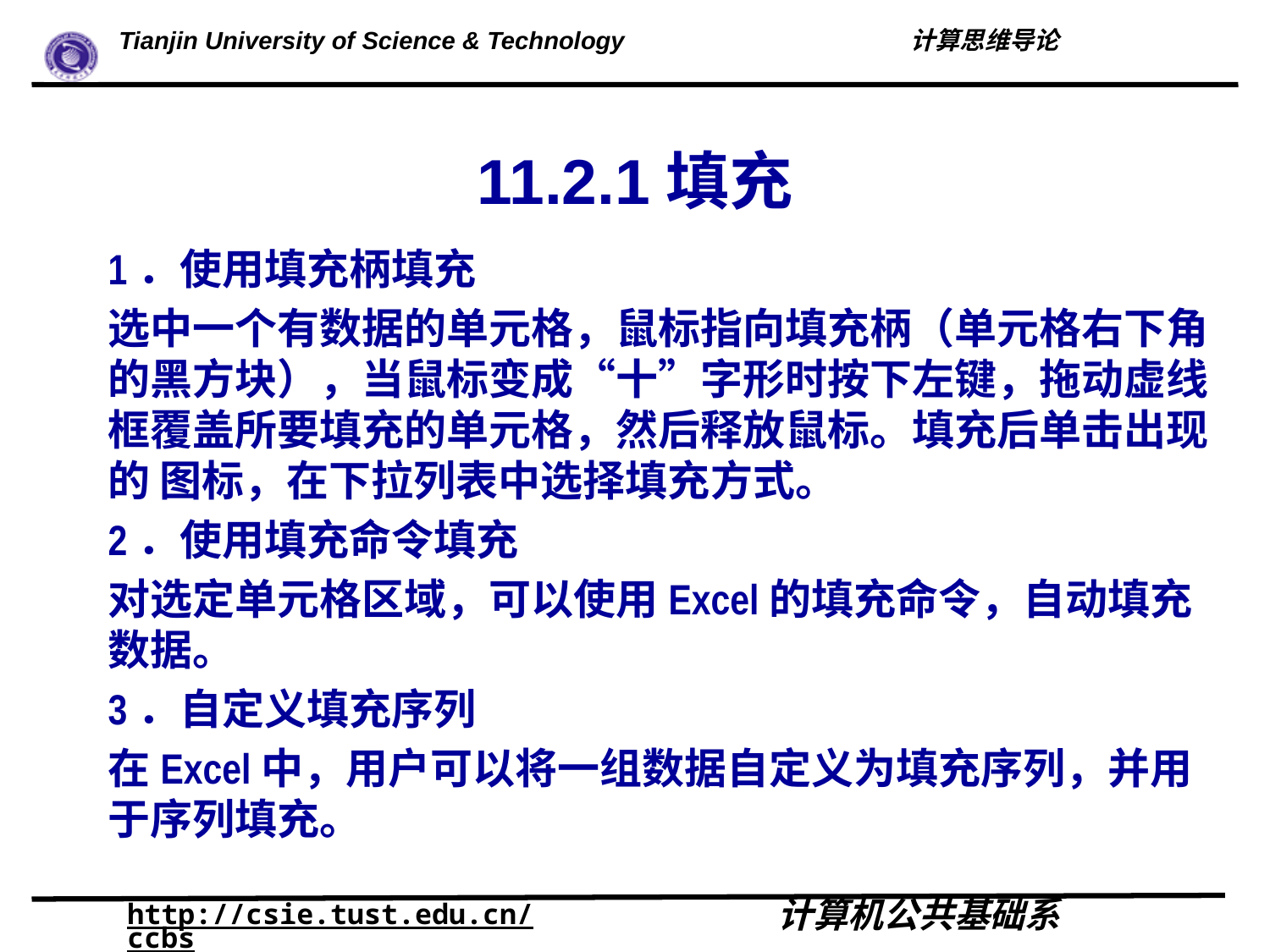

# 11.2.1填充
1．使用填充柄填充
选中一个有数据的单元格，鼠标指向填充柄（单元格右下角的黑方块），当鼠标变成“十”字形时按下左键，拖动虚线框覆盖所要填充的单元格，然后释放鼠标。填充后单击出现的 图标，在下拉列表中选择填充方式。
2．使用填充命令填充
对选定单元格区域，可以使用Excel的填充命令，自动填充数据。
3．自定义填充序列
在Excel中，用户可以将一组数据自定义为填充序列，并用于序列填充。